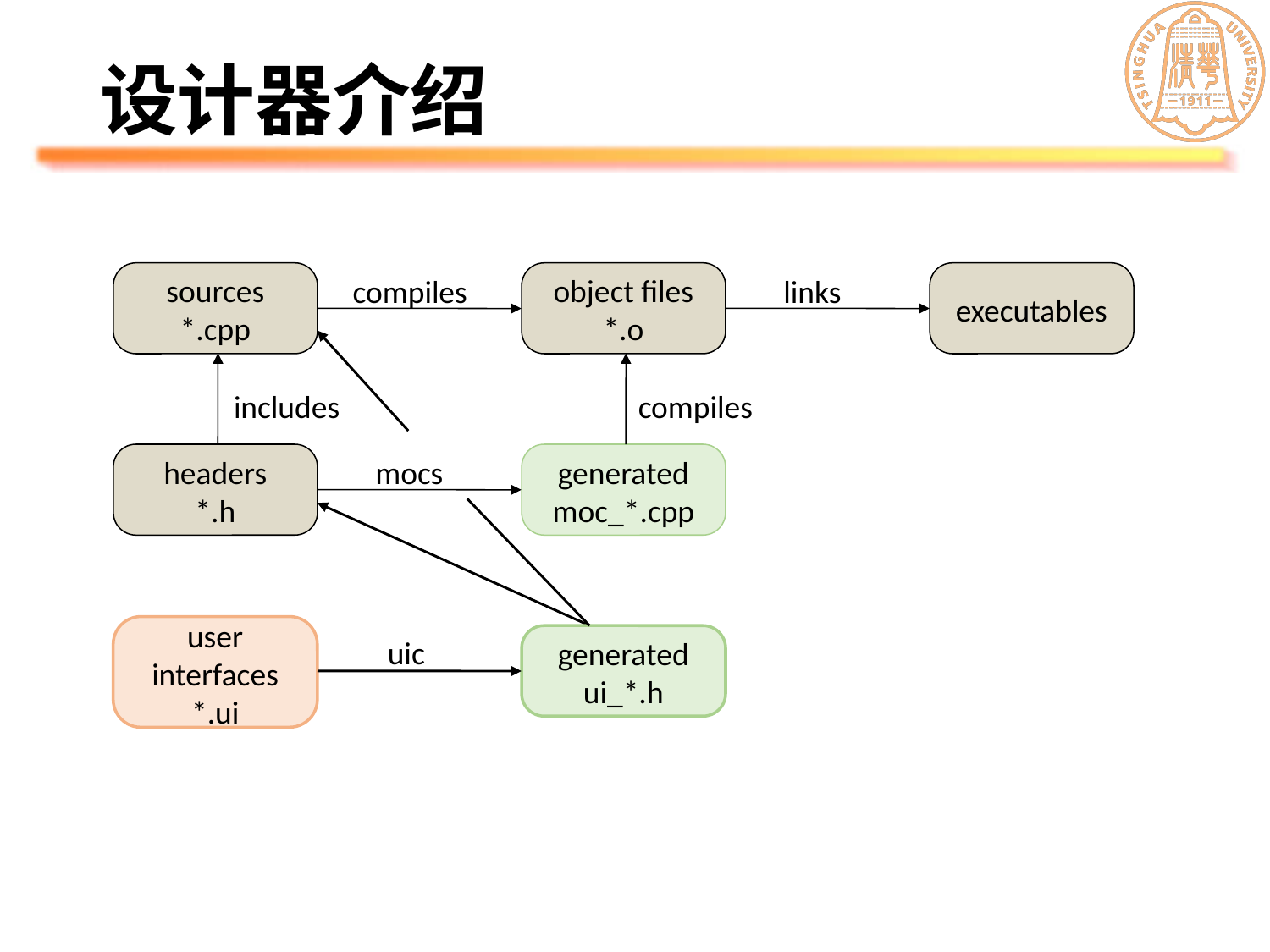

# 设计器介绍
sources
*.cpp
compiles
links

includes
compiles
mocs

object files
*.o
executables

headers
*.h
generated
moc_*.cpp

user interfaces
*.ui
uic
generated
ui_*.h